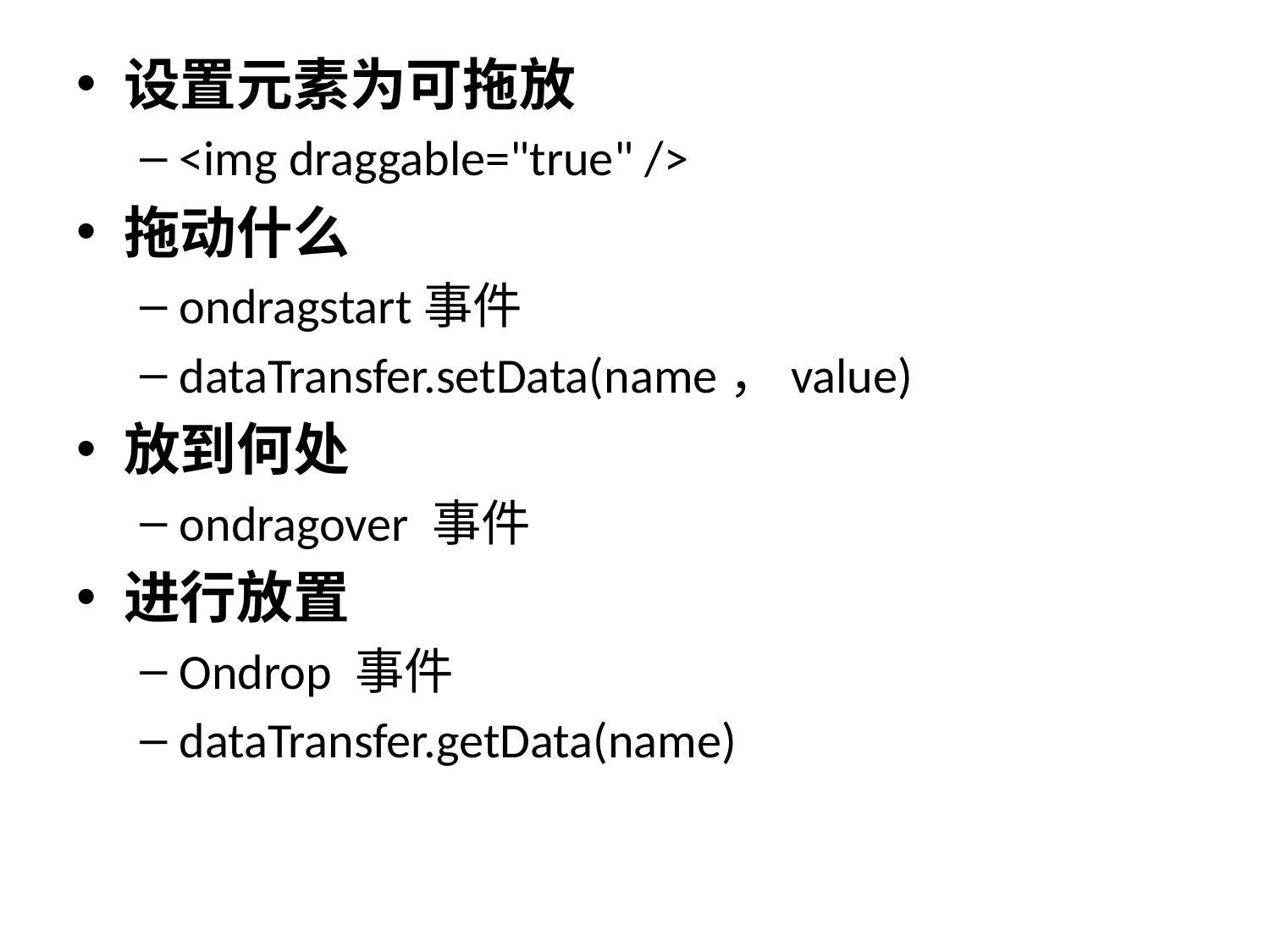

设置元素为可拖放
<img draggable="true" />
拖动什么
ondragstart事件
dataTransfer.setData(name，value)
放到何处
ondragover 事件
进行放置
Ondrop 事件
dataTransfer.getData(name)